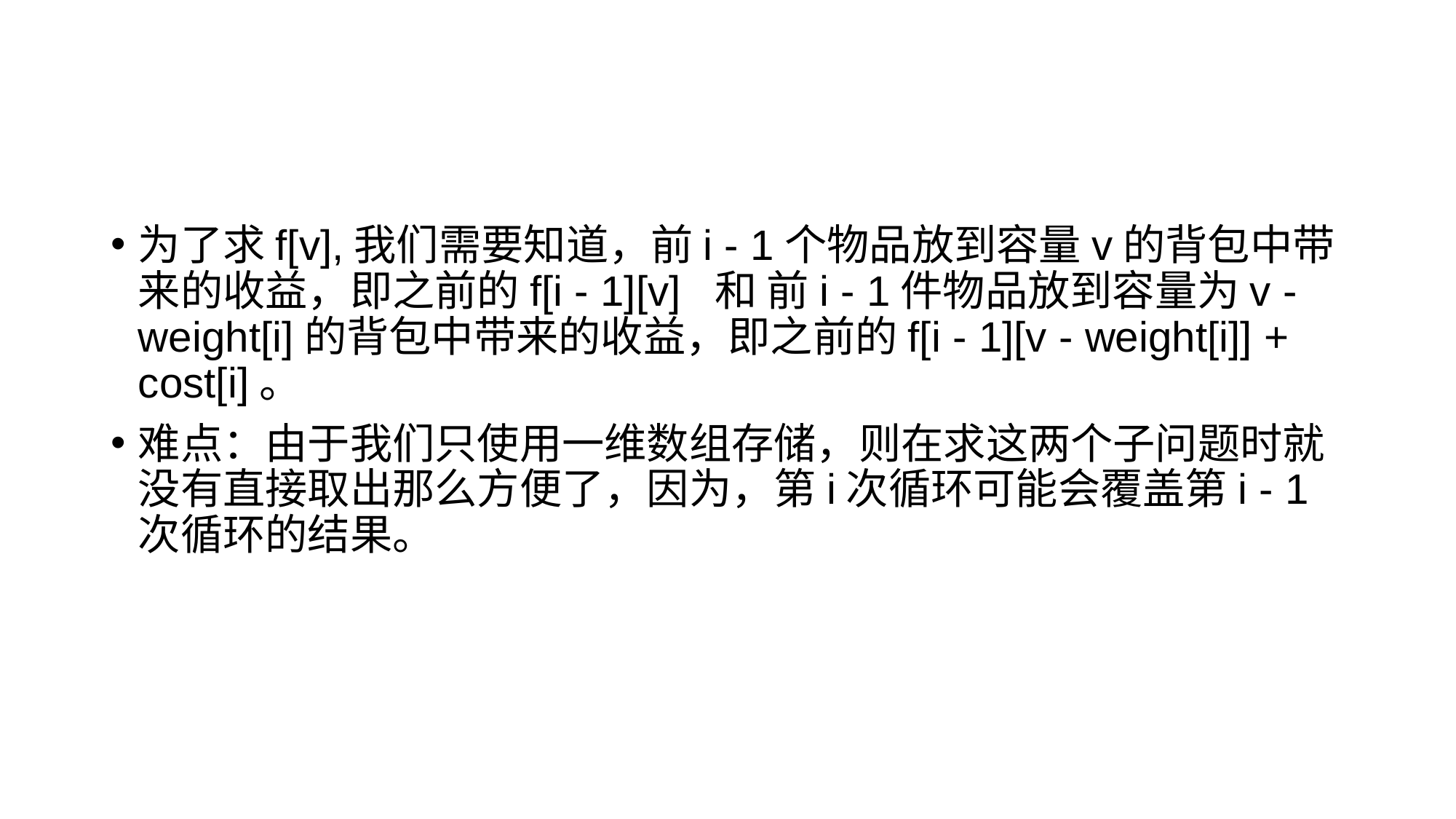

#
为了求f[v],我们需要知道，前i - 1个物品放到容量v的背包中带来的收益，即之前的f[i - 1][v]  和 前i - 1件物品放到容量为v - weight[i]的背包中带来的收益，即之前的f[i - 1][v - weight[i]] + cost[i]。
难点：由于我们只使用一维数组存储，则在求这两个子问题时就没有直接取出那么方便了，因为，第i次循环可能会覆盖第i - 1次循环的结果。